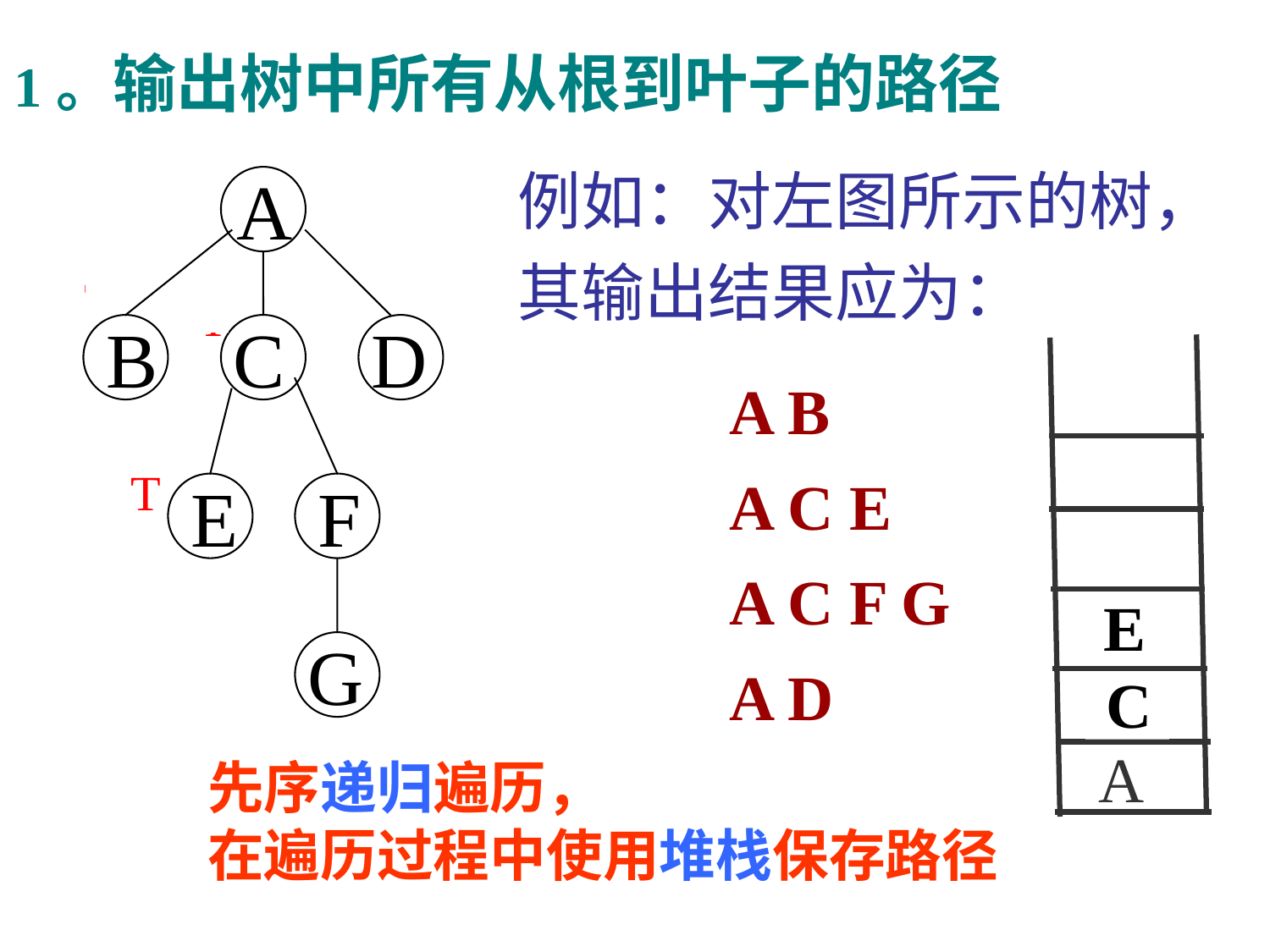

1。输出树中所有从根到叶子的路径
T
例如：对左图所示的树，其输出结果应为：

A

B
C
D

E
F

G

T

T
A B
A C E
A C F G
A D
T
E
C
B

A
先序递归遍历，
在遍历过程中使用堆栈保存路径